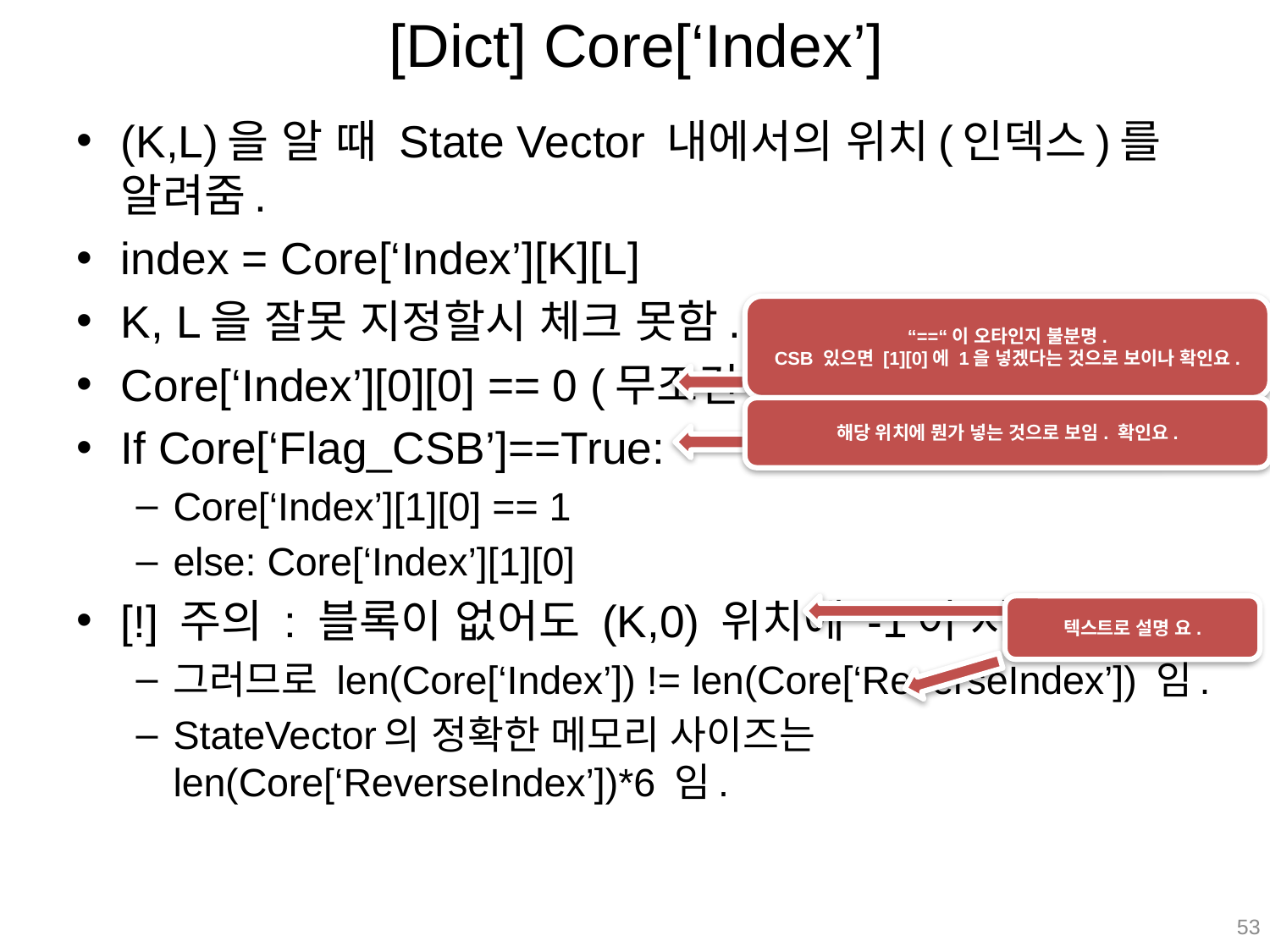

# [Dict] Core[‘Index’]
(K,L)을 알 때 State Vector 내에서의 위치(인덱스)를 알려줌.
index = Core[‘Index’][K][L]
K, L을 잘못 지정할시 체크 못함.
Core[‘Index’][0][0] == 0 (무조건)
If Core[‘Flag_CSB’]==True:
Core[‘Index’][1][0] == 1
else: Core[‘Index’][1][0]
[!] 주의 : 블록이 없어도 (K,0) 위치에 -1이 저장됨!
그러므로 len(Core[‘Index’]) != len(Core[‘ReverseIndex’]) 임.
StateVector의 정확한 메모리 사이즈는 len(Core[‘ReverseIndex’])*6 임.

“==“이 오타인지 불분명.
CSB 있으면 [1][0]에 1을 넣겠다는 것으로 보이나 확인요.

해당 위치에 뭔가 넣는 것으로 보임. 확인요.

텍스트로 설명 요.

53